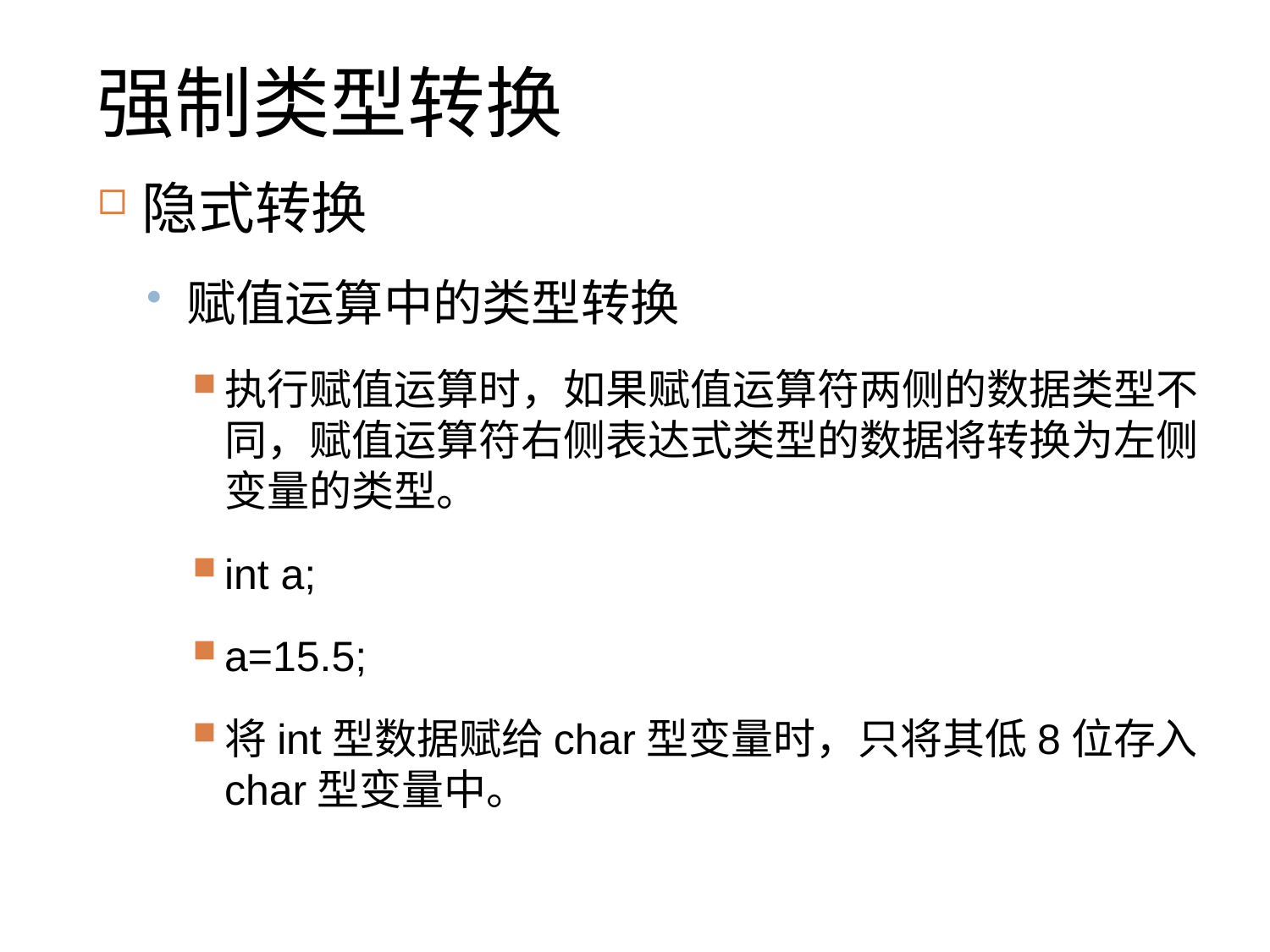

# 强制类型转换
隐式转换
赋值运算中的类型转换
执行赋值运算时，如果赋值运算符两侧的数据类型不同，赋值运算符右侧表达式类型的数据将转换为左侧变量的类型。
int a;
a=15.5;
将int型数据赋给char型变量时，只将其低8位存入char型变量中。